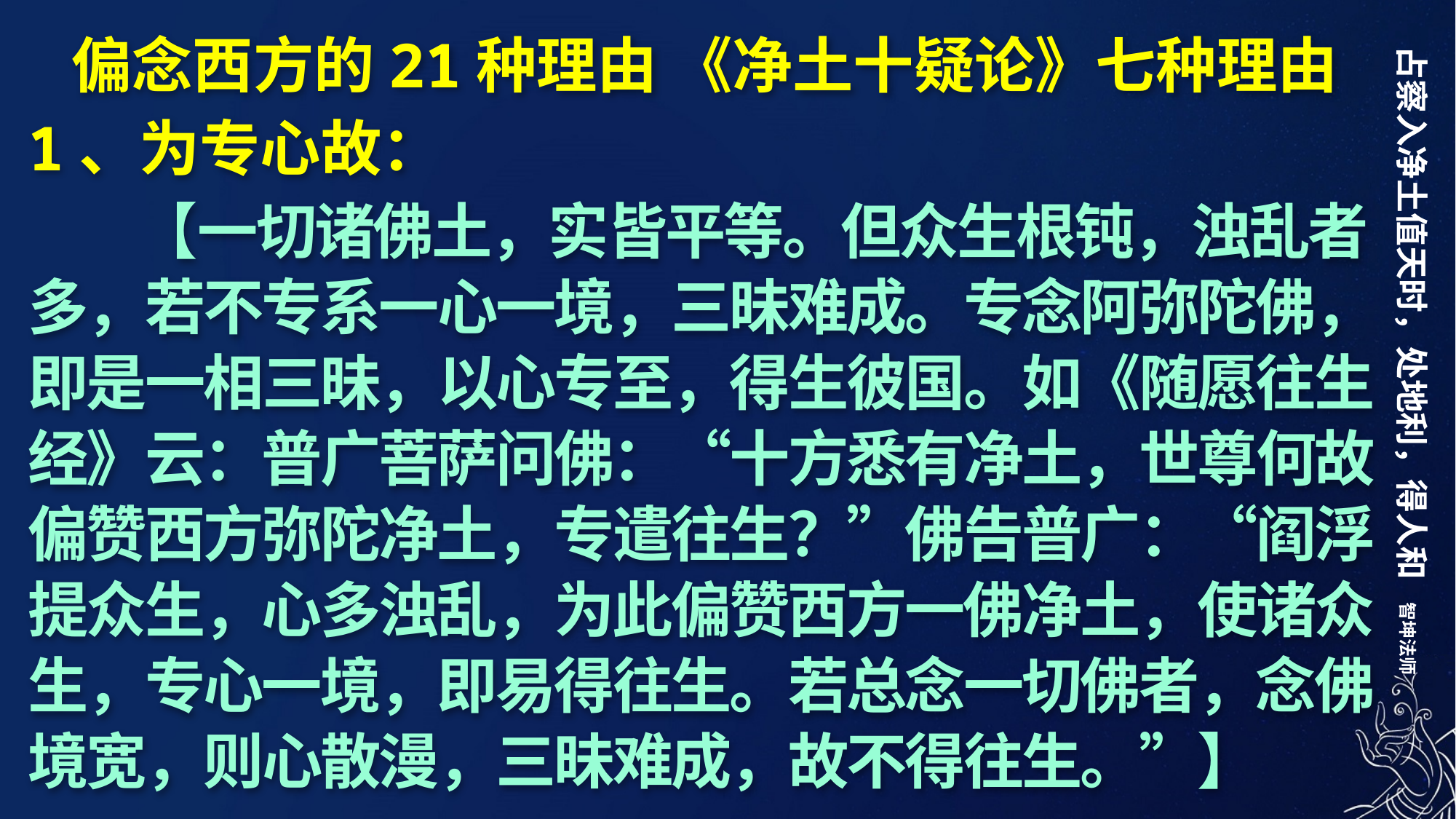

偏念西方的21种理由 《净土十疑论》七种理由
1、为专心故：
	【一切诸佛土，实皆平等。但众生根钝，浊乱者多，若不专系一心一境，三昧难成。专念阿弥陀佛，即是一相三昧，以心专至，得生彼国。如《随愿往生经》云：普广菩萨问佛：“十方悉有净土，世尊何故偏赞西方弥陀净土，专遣往生？”佛告普广：“阎浮提众生，心多浊乱，为此偏赞西方一佛净土，使诸众生，专心一境，即易得往生。若总念一切佛者，念佛境宽，则心散漫，三昧难成，故不得往生。”】